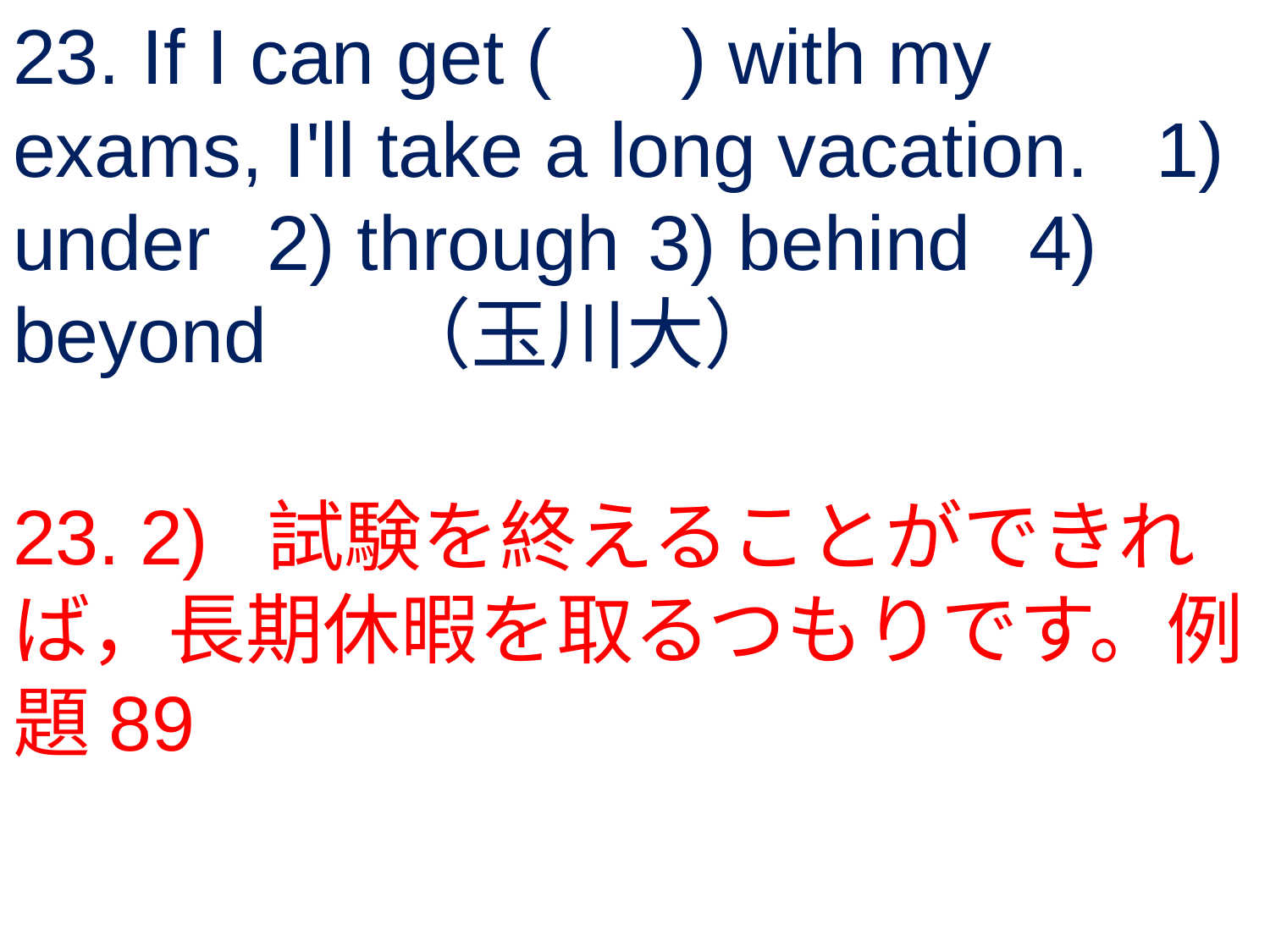

# 23. If I can get (      ) with my exams, I'll take a long vacation.	1) under	2) through	3) behind	4) beyond	（玉川大）
23.	2) 	試験を終えることができれば，長期休暇を取るつもりです。例題89